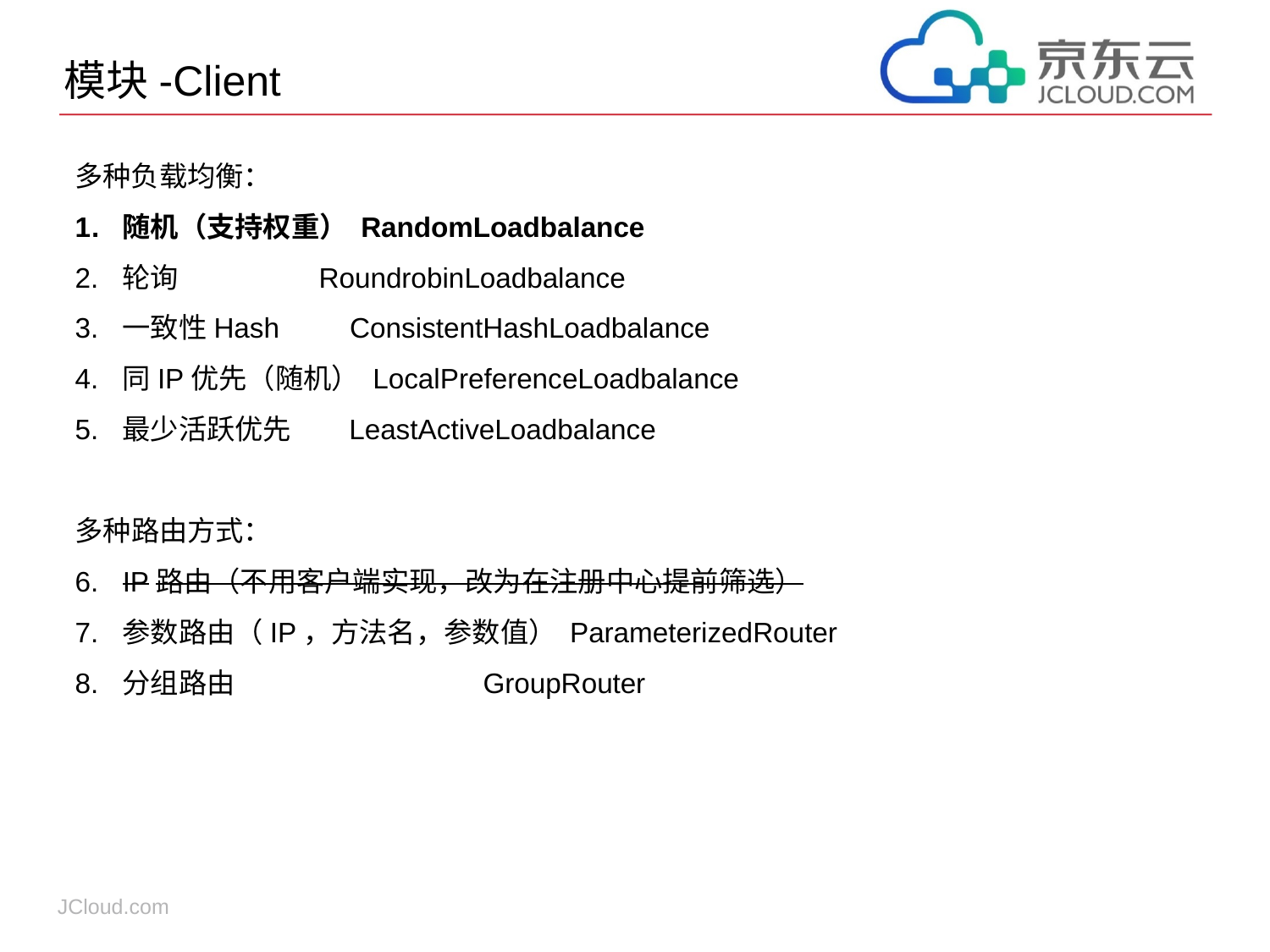

模块-Client
多种负载均衡：
随机（支持权重） RandomLoadbalance
轮询                     RoundrobinLoadbalance
一致性Hash         ConsistentHashLoadbalance
同IP优先（随机） LocalPreferenceLoadbalance
最少活跃优先        LeastActiveLoadbalance

多种路由方式：
IP路由（不用客户端实现，改为在注册中心提前筛选）
参数路由（IP，方法名，参数值） ParameterizedRouter
分组路由                                      GroupRouter